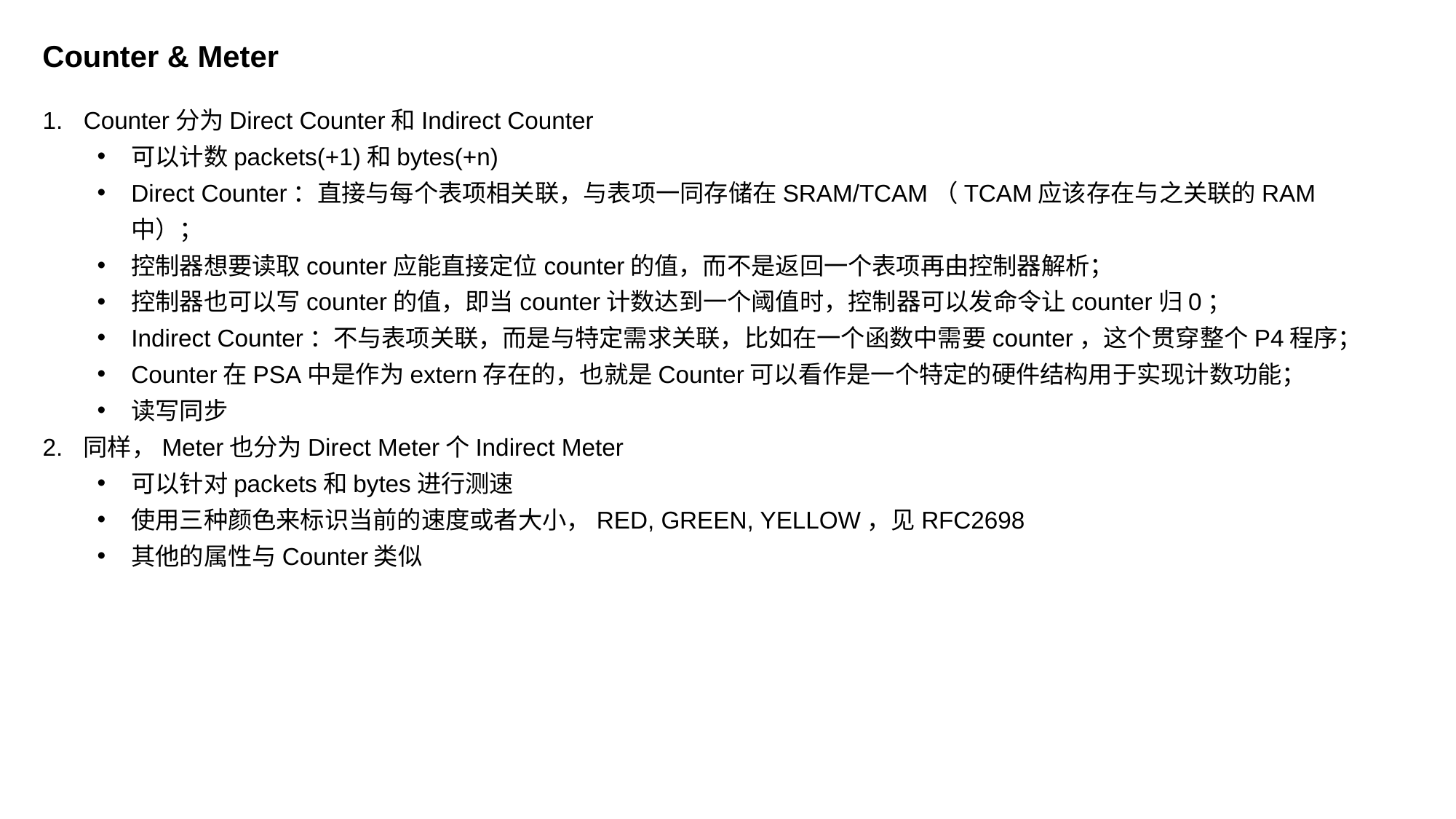

Counter & Meter
Counter分为Direct Counter和Indirect Counter
可以计数packets(+1)和bytes(+n)
Direct Counter：直接与每个表项相关联，与表项一同存储在SRAM/TCAM（TCAM应该存在与之关联的RAM中）；
控制器想要读取counter应能直接定位counter的值，而不是返回一个表项再由控制器解析；
控制器也可以写counter的值，即当counter计数达到一个阈值时，控制器可以发命令让counter归0；
Indirect Counter：不与表项关联，而是与特定需求关联，比如在一个函数中需要counter，这个贯穿整个P4程序；
Counter在PSA中是作为extern存在的，也就是Counter可以看作是一个特定的硬件结构用于实现计数功能；
读写同步
同样，Meter也分为Direct Meter个Indirect Meter
可以针对packets和bytes进行测速
使用三种颜色来标识当前的速度或者大小，RED, GREEN, YELLOW，见RFC2698
其他的属性与Counter类似